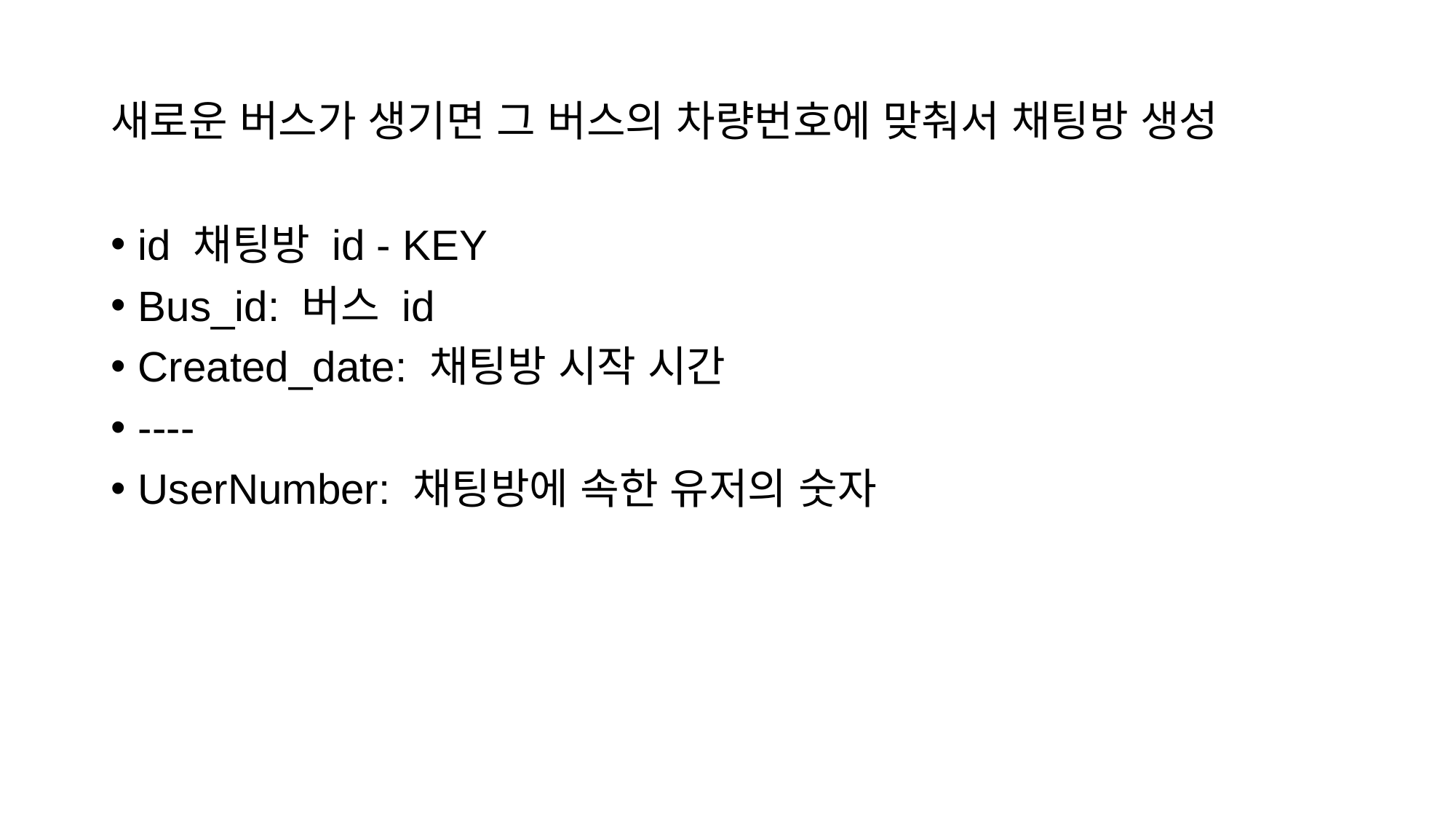

# 새로운 버스가 생기면 그 버스의 차량번호에 맞춰서 채팅방 생성
id 채팅방 id - KEY
Bus_id: 버스 id
Created_date: 채팅방 시작 시간
----
UserNumber: 채팅방에 속한 유저의 숫자